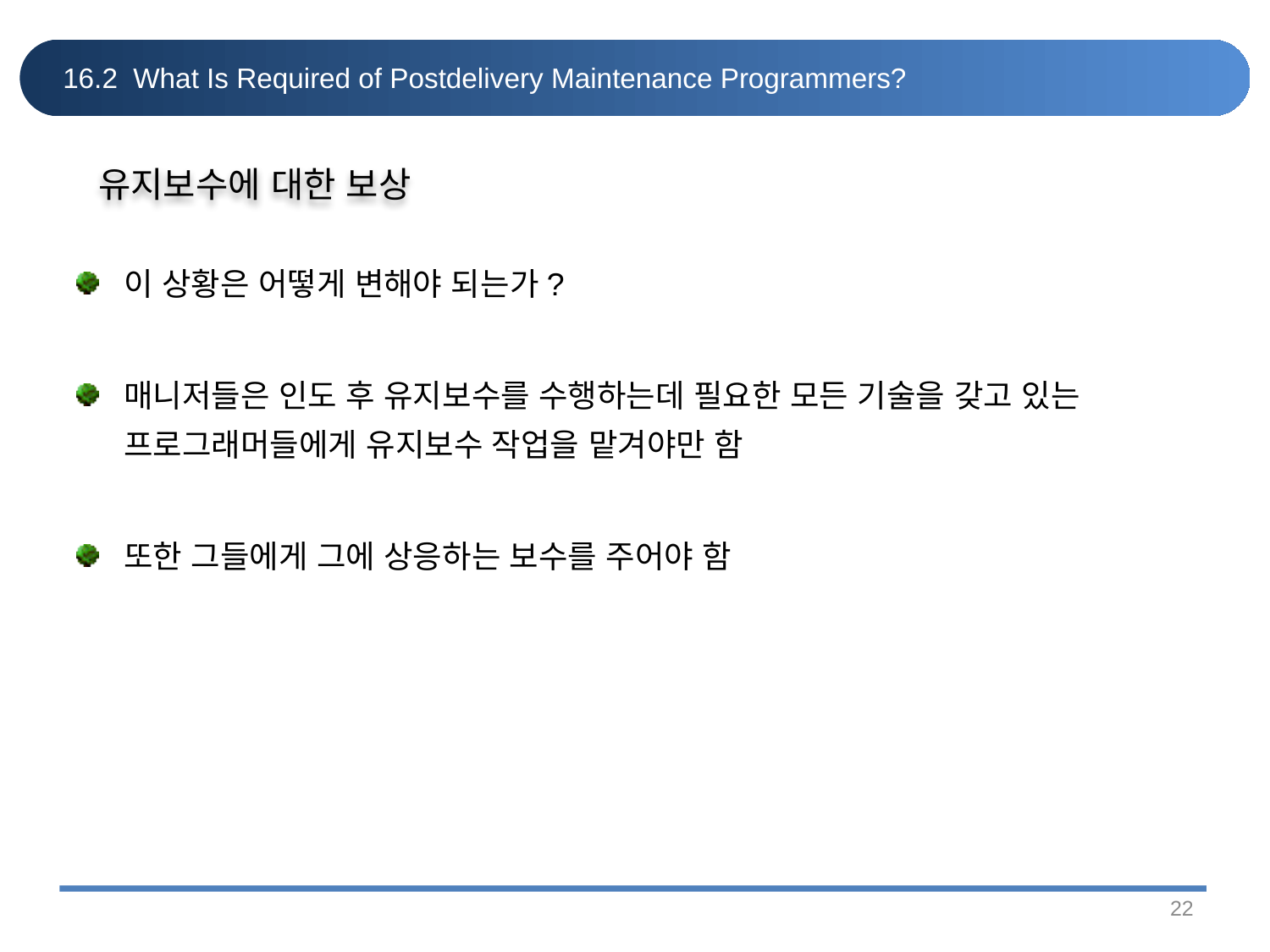

# 16.2  What Is Required of Postdelivery Maintenance Programmers?
유지보수에 대한 보상
이 상황은 어떻게 변해야 되는가?

매니저들은 인도 후 유지보수를 수행하는데 필요한 모든 기술을 갖고 있는 프로그래머들에게 유지보수 작업을 맡겨야만 함

또한 그들에게 그에 상응하는 보수를 주어야 함
22